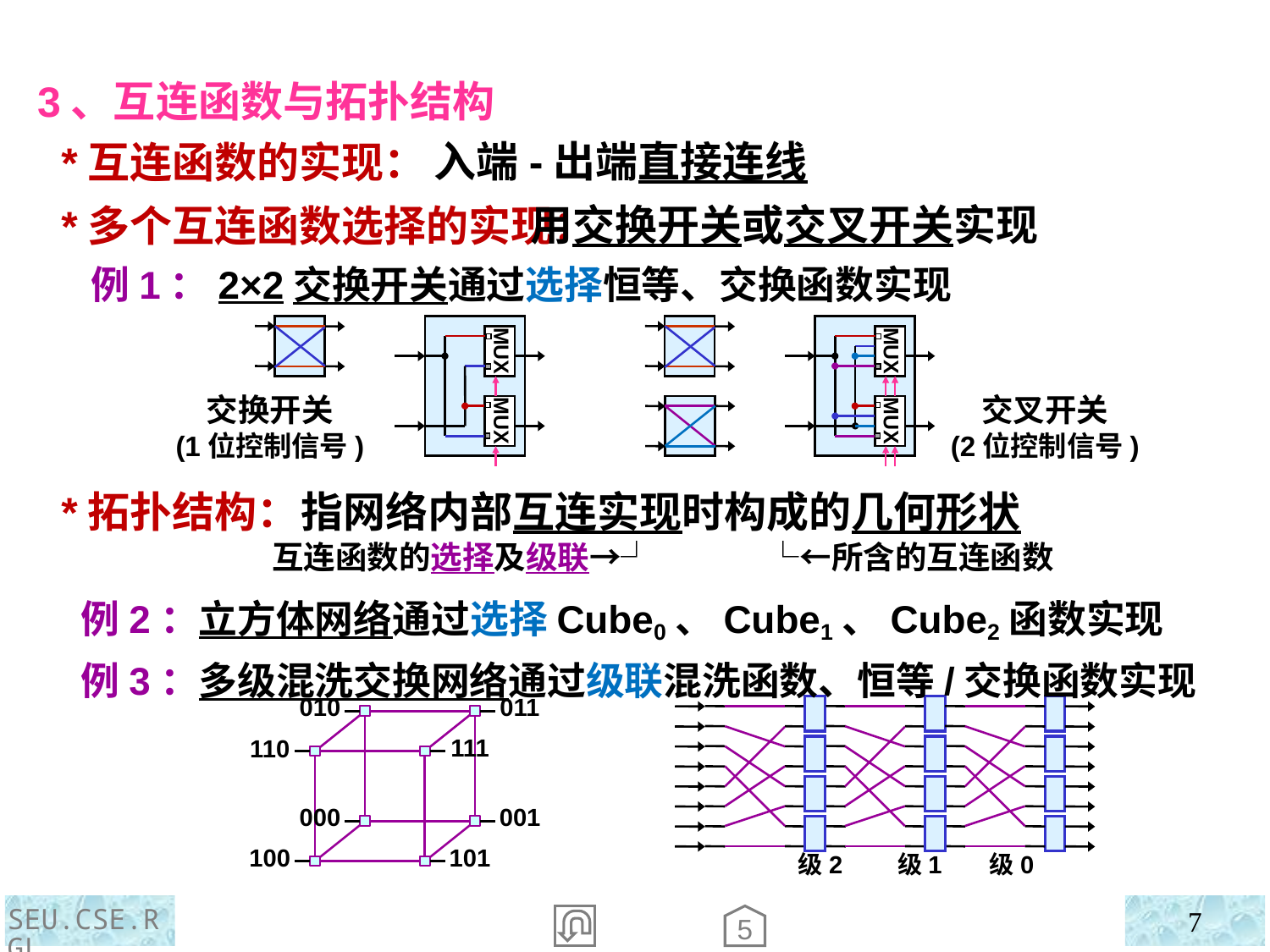

3、互连函数与拓扑结构
  *互连函数的实现：
  *多个互连函数选择的实现：

  *拓扑结构：
入端-出端直接连线
         用交换开关或交叉开关实现
     例1：2×2交换开关通过选择恒等、交换函数实现

MUX

交换开关
(1位控制信号)
MUX

MUX

交叉开关
(2位控制信号)

MUX

  指网络内部互连实现时构成的几何形状
互连函数的选择及级联→┘                └←所含的互连函数
     例2：立方体网络通过选择Cube0、Cube1、Cube2函数实现
     例3：多级混洗交换网络通过级联混洗函数、恒等/交换函数实现
010
011

111
110

000
001

101
100

级2       级1      级0
SEU.CSE.RGL
7

5